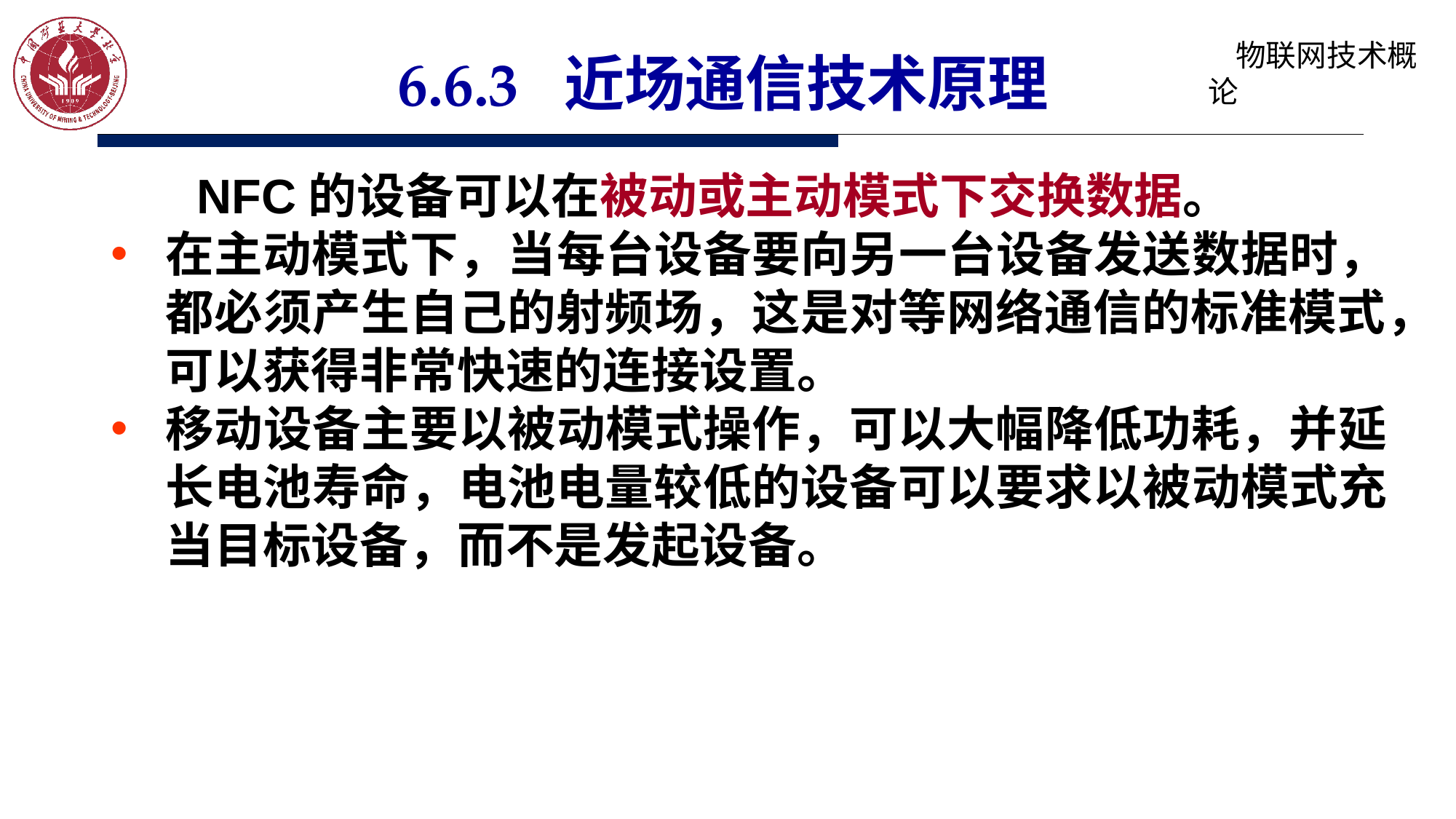

# 6.6.3  近场通信技术原理
NFC的设备可以在被动或主动模式下交换数据。
在主动模式下，当每台设备要向另一台设备发送数据时，都必须产生自己的射频场，这是对等网络通信的标准模式，可以获得非常快速的连接设置。
移动设备主要以被动模式操作，可以大幅降低功耗，并延长电池寿命，电池电量较低的设备可以要求以被动模式充当目标设备，而不是发起设备。